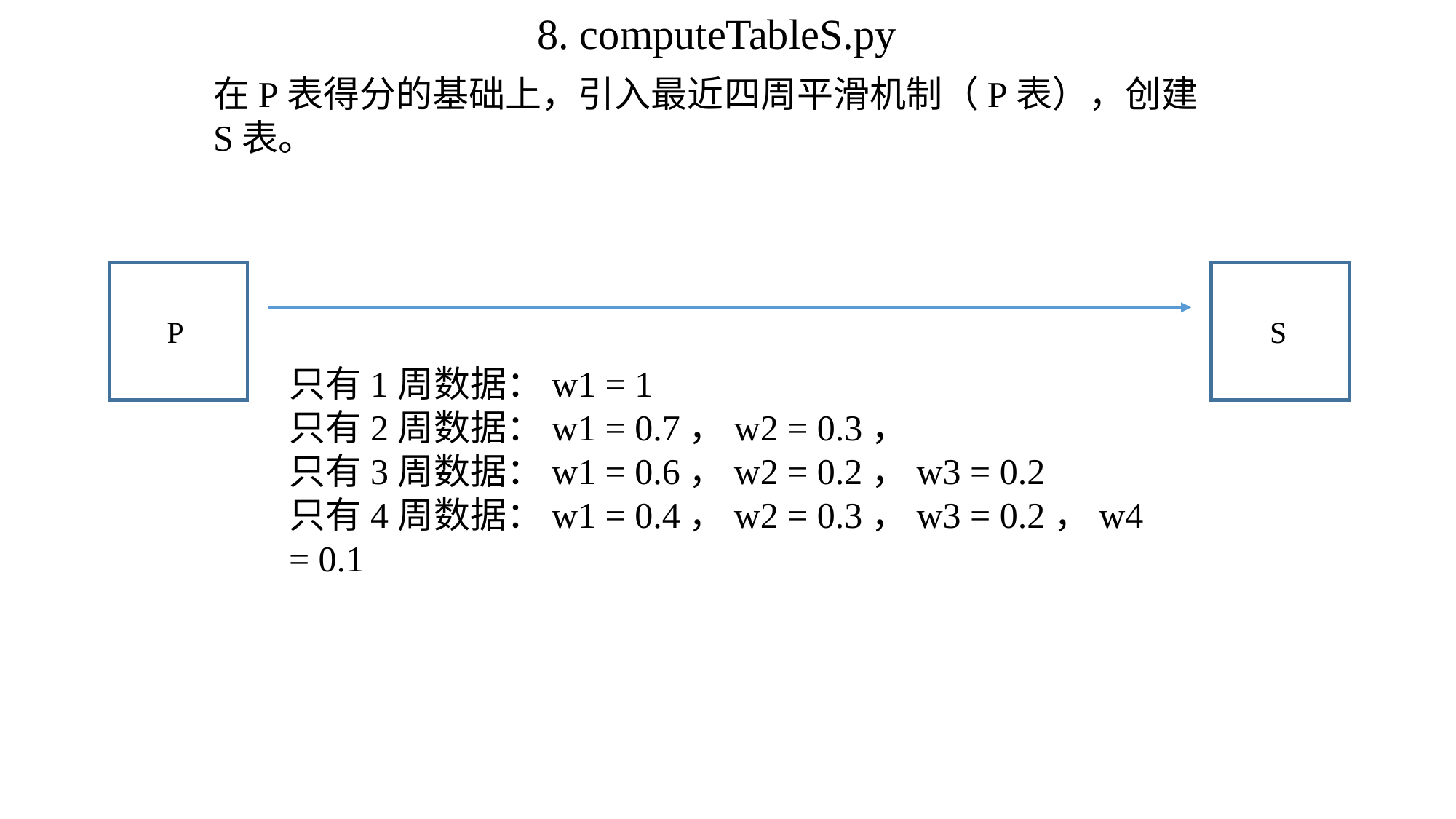

8. computeTableS.py
在P表得分的基础上，引入最近四周平滑机制（P表），创建S表。

P

S
只有1周数据：w1 = 1
只有2周数据：w1 = 0.7，w2 = 0.3，
只有3周数据：w1 = 0.6，w2 = 0.2，w3 = 0.2
只有4周数据：w1 = 0.4，w2 = 0.3，w3 = 0.2，w4 = 0.1